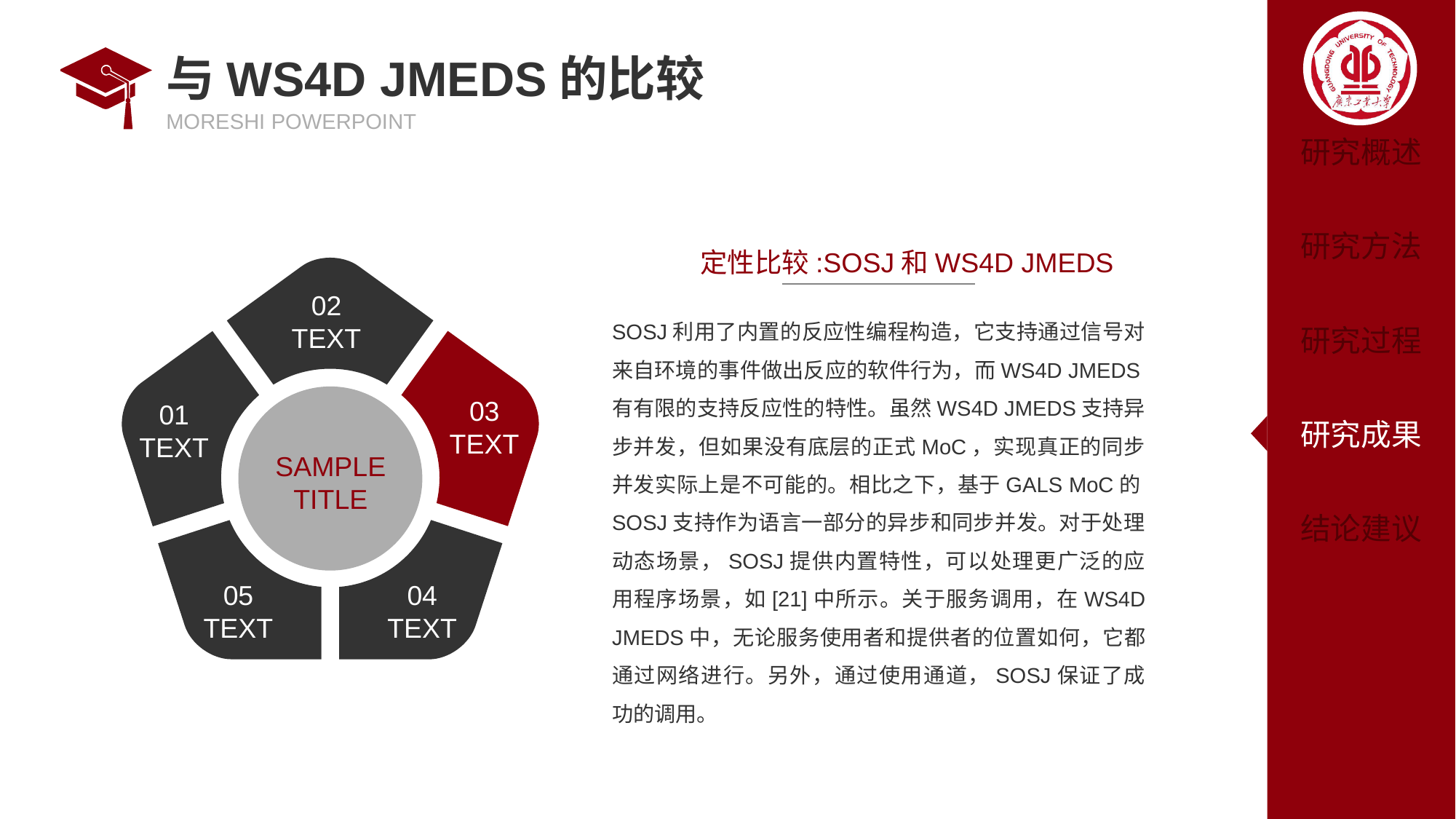

# 与WS4D JMEDS的比较
定性比较:SOSJ和WS4D JMEDS

02
TEXT

03
TEXT
01
TEXT
SAMPLE
TITLE

05
TEXT
04
TEXT

SOSJ利用了内置的反应性编程构造，它支持通过信号对来自环境的事件做出反应的软件行为，而WS4D JMEDS有有限的支持反应性的特性。虽然WS4D JMEDS支持异步并发，但如果没有底层的正式MoC，实现真正的同步并发实际上是不可能的。相比之下，基于GALS MoC的SOSJ支持作为语言一部分的异步和同步并发。对于处理动态场景，SOSJ提供内置特性，可以处理更广泛的应用程序场景，如[21]中所示。关于服务调用，在WS4D JMEDS中，无论服务使用者和提供者的位置如何，它都通过网络进行。另外，通过使用通道，SOSJ保证了成功的调用。